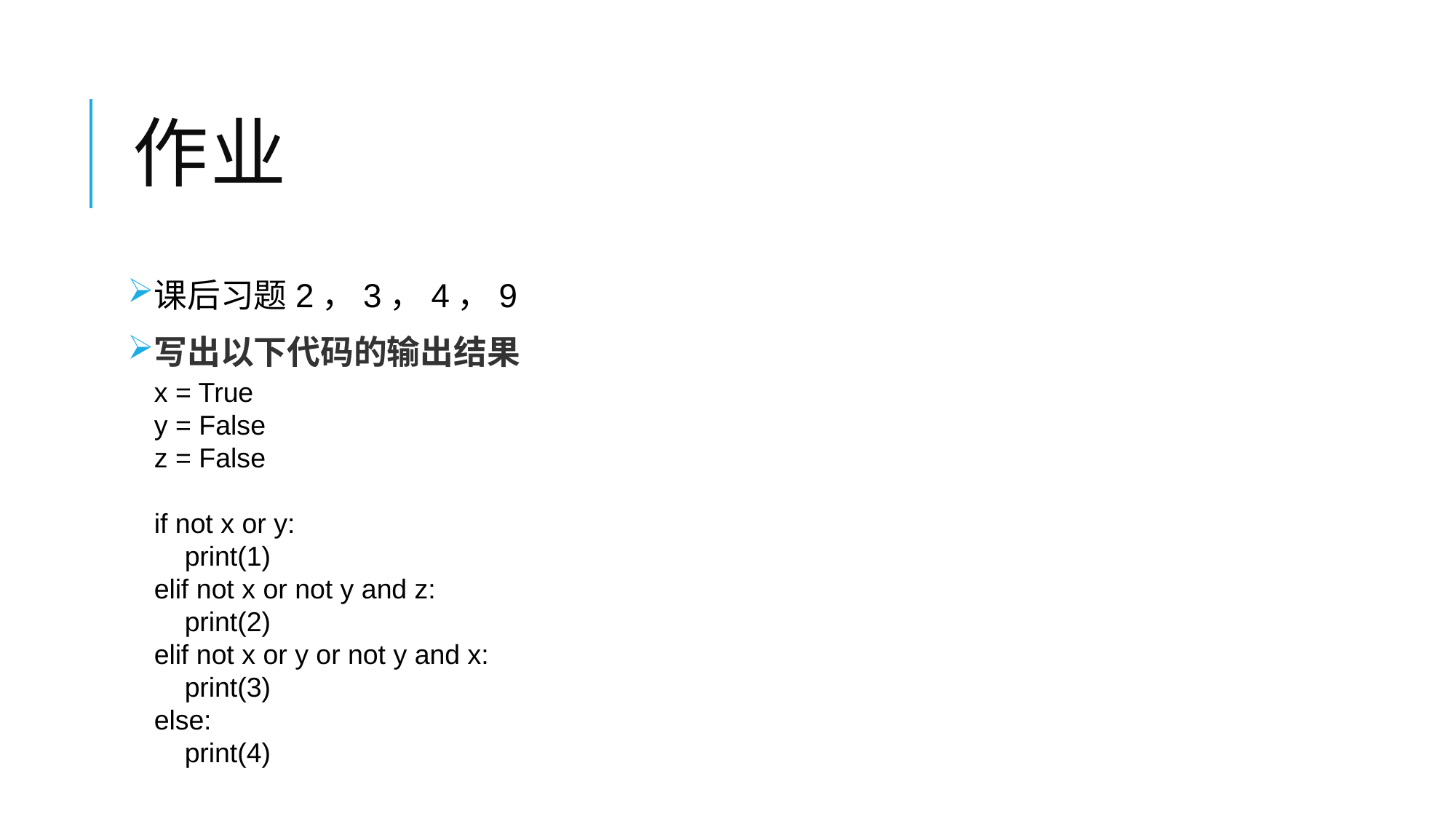

# 作业
课后习题2，3，4，9
写出以下代码的输出结果
x = True
y = False
z = False

if not x or y:
    print(1)
elif not x or not y and z:
    print(2)
elif not x or y or not y and x:
    print(3)
else:
    print(4)